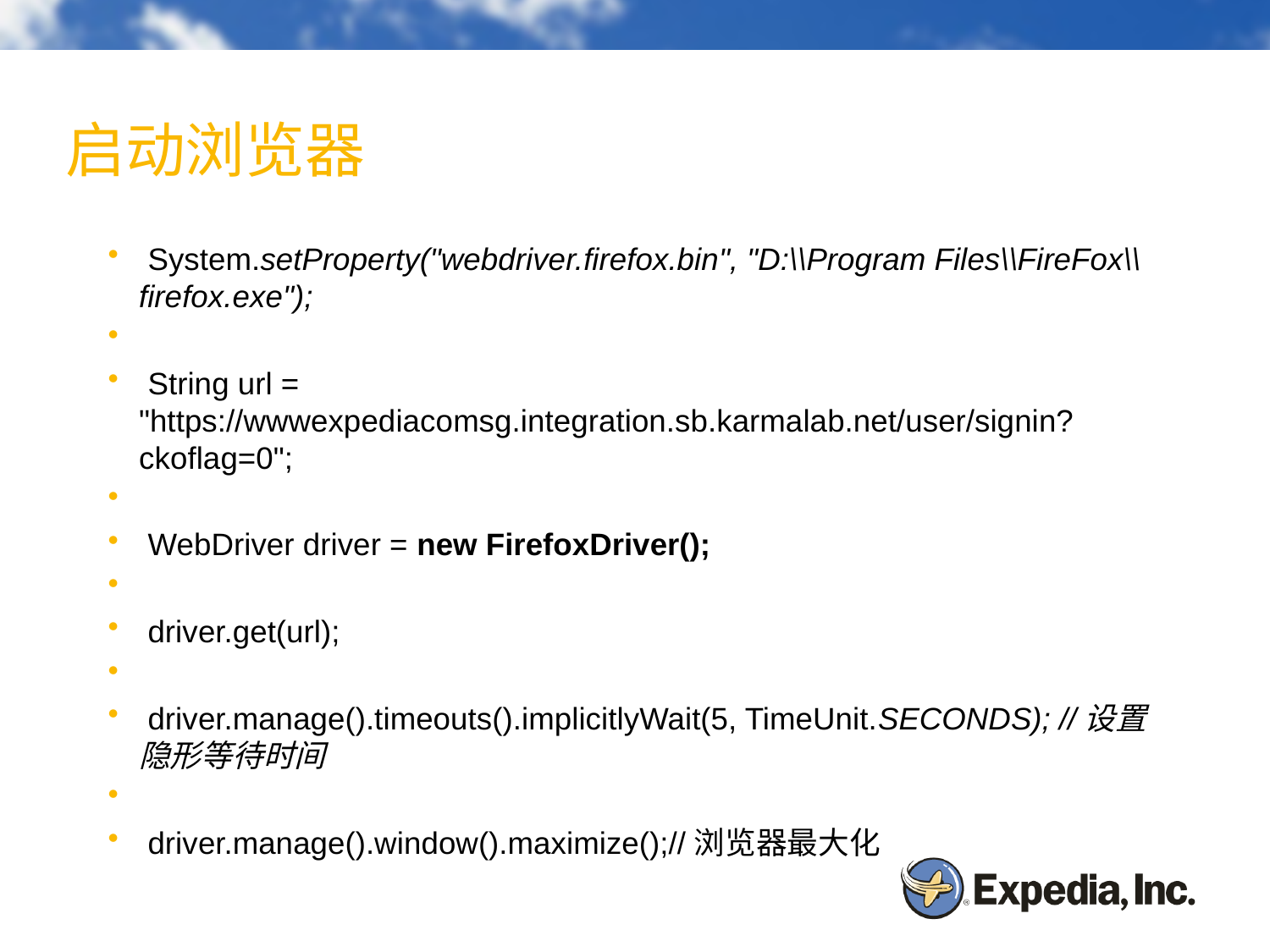

# 启动浏览器
 System.setProperty("webdriver.firefox.bin", "D:\\Program Files\\FireFox\\firefox.exe");

 String url = "https://wwwexpediacomsg.integration.sb.karmalab.net/user/signin?ckoflag=0";

 WebDriver driver = new FirefoxDriver();

 driver.get(url);

 driver.manage().timeouts().implicitlyWait(5, TimeUnit.SECONDS); //设置隐形等待时间

 driver.manage().window().maximize();//浏览器最大化